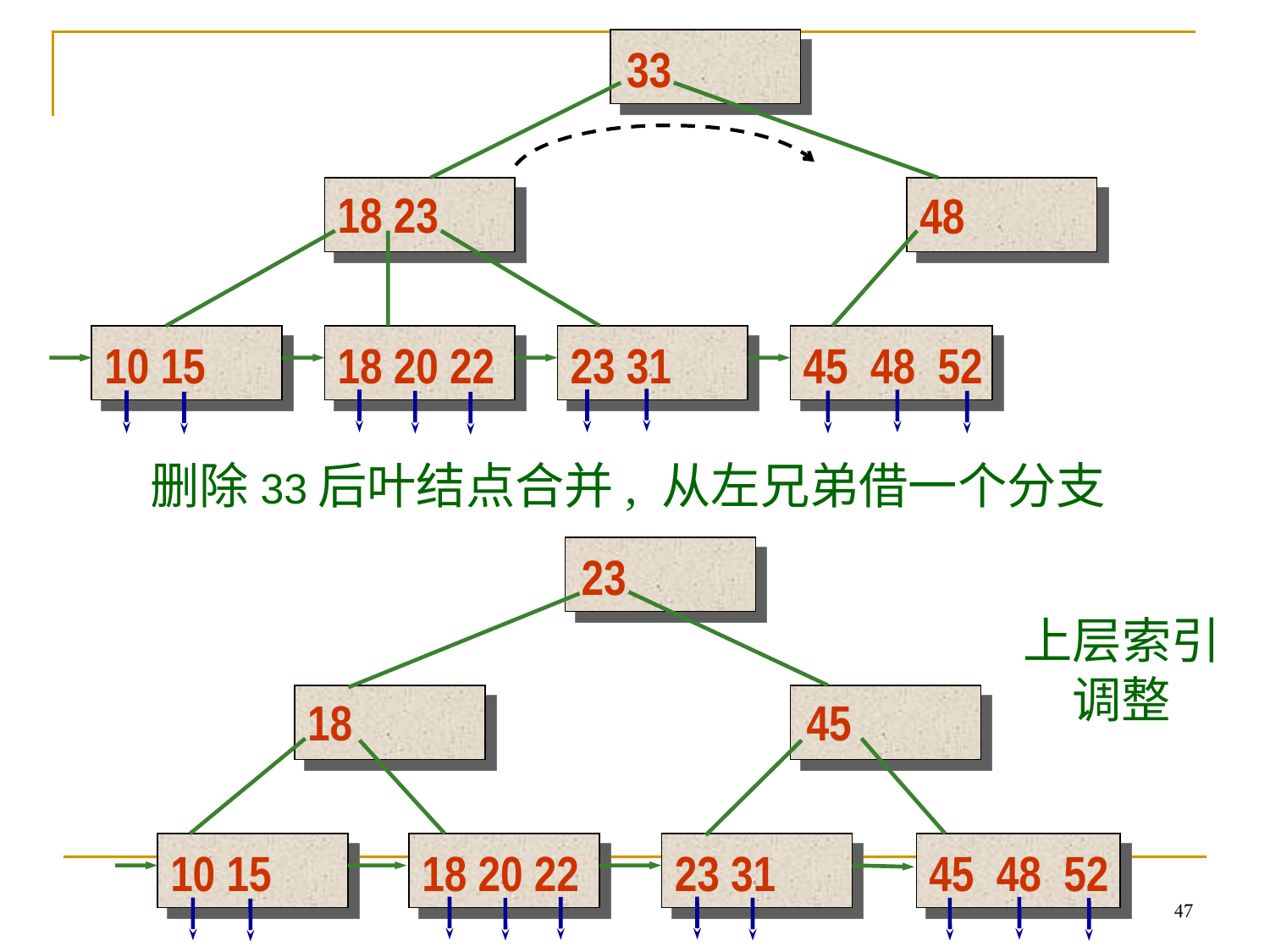

33

18 23

48

10 15
18 20 22
23 31
45  48  52

删除33后叶结点合并, 从左兄弟借一个分支

23

上层索引调整

18

45

10 15
18 20 22
23 31
45  48  52

47